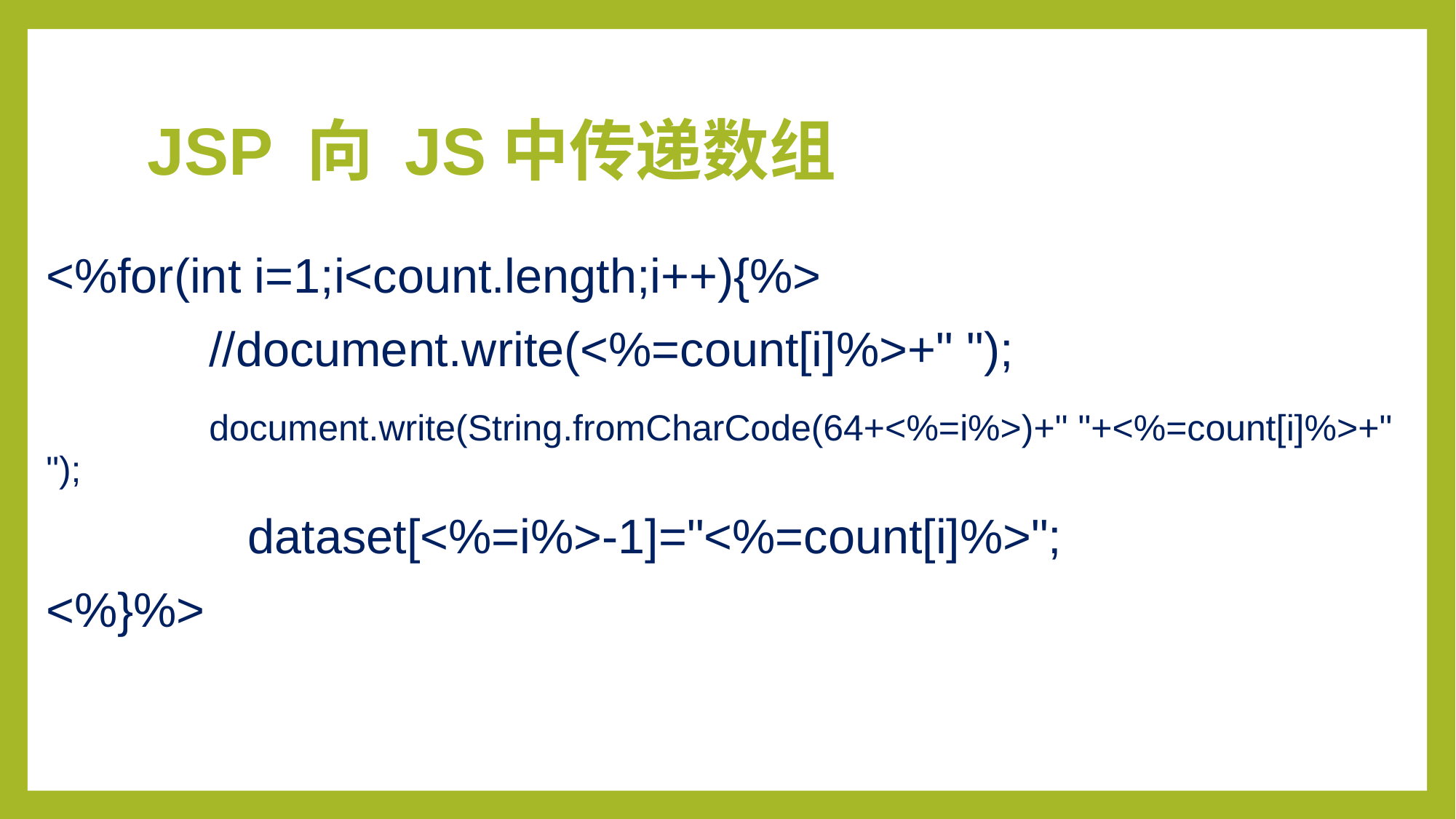

# JSP 向 JS中传递数组
<%for(int i=1;i<count.length;i++){%>
	    //document.write(<%=count[i]%>+" ");
	    document.write(String.fromCharCode(64+<%=i%>)+" "+<%=count[i]%>+" ");
               dataset[<%=i%>-1]="<%=count[i]%>";
<%}%>